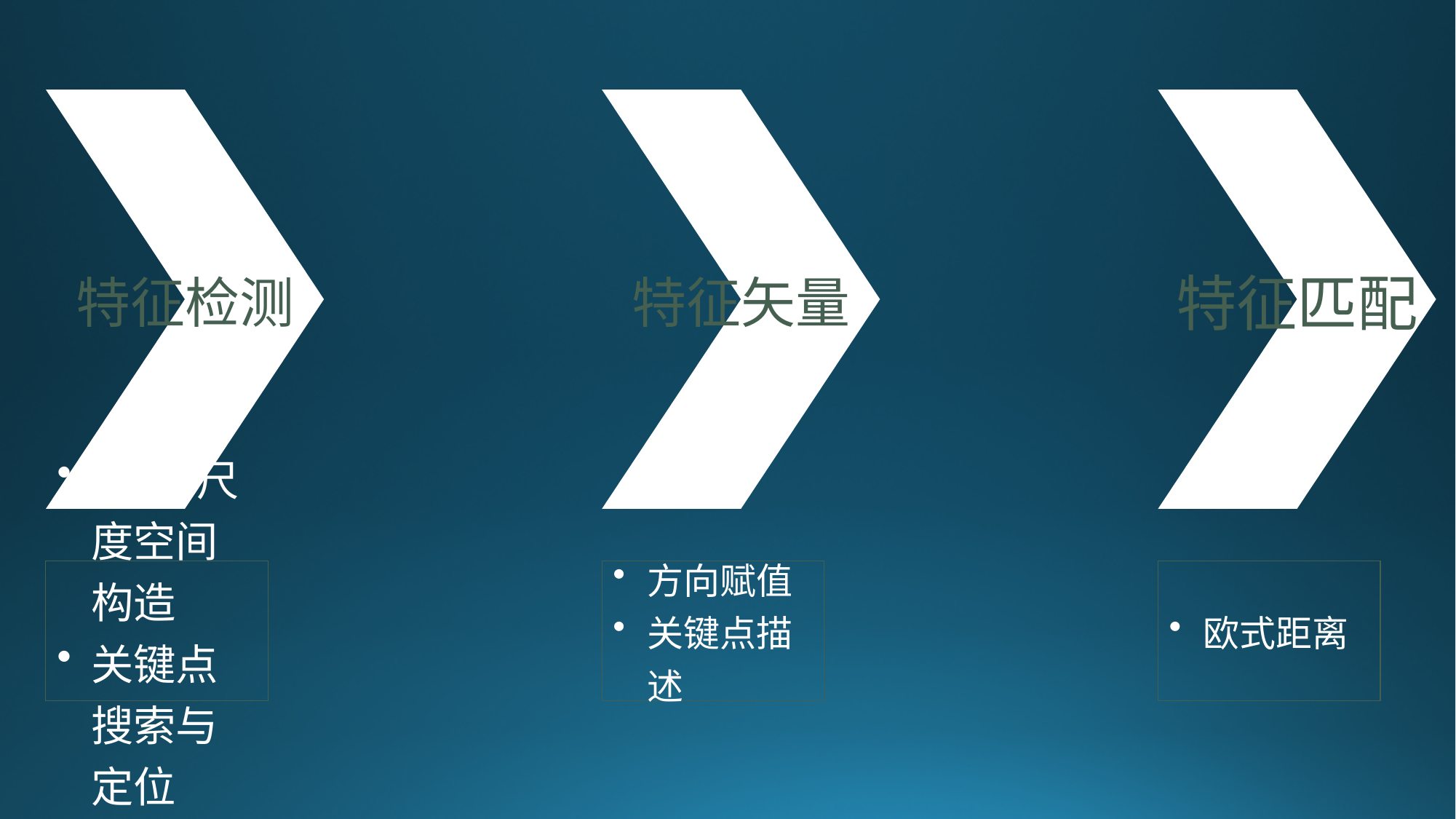

特征检测
DOG尺度空间构造
关键点搜索与定位
特征矢量
方向赋值
特征匹配
欧式距离